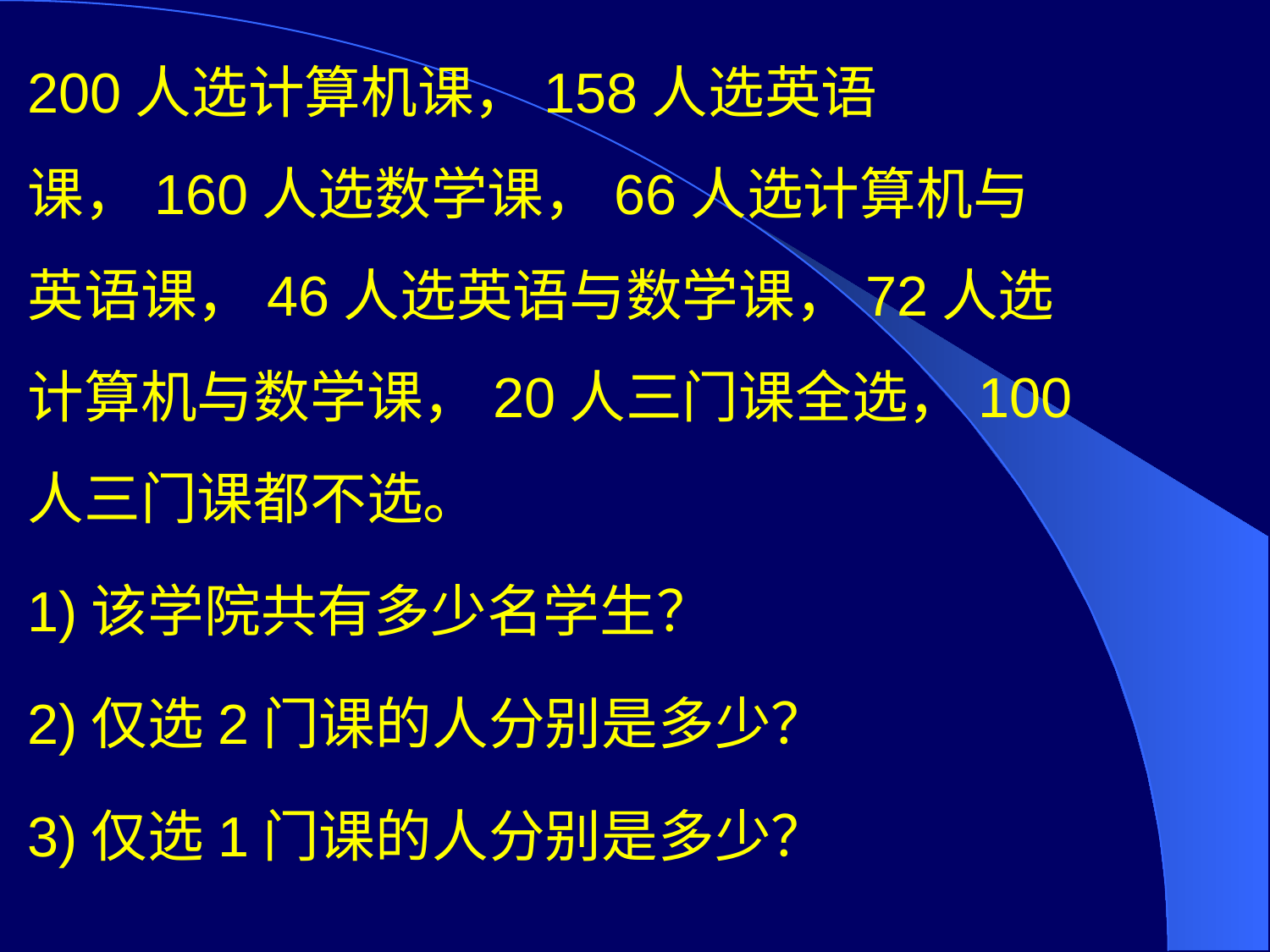

200人选计算机课，158人选英语课，160人选数学课，66人选计算机与英语课，46人选英语与数学课，72人选计算机与数学课，20人三门课全选，100人三门课都不选。
1)该学院共有多少名学生？
2)仅选2门课的人分别是多少？
3)仅选1门课的人分别是多少？